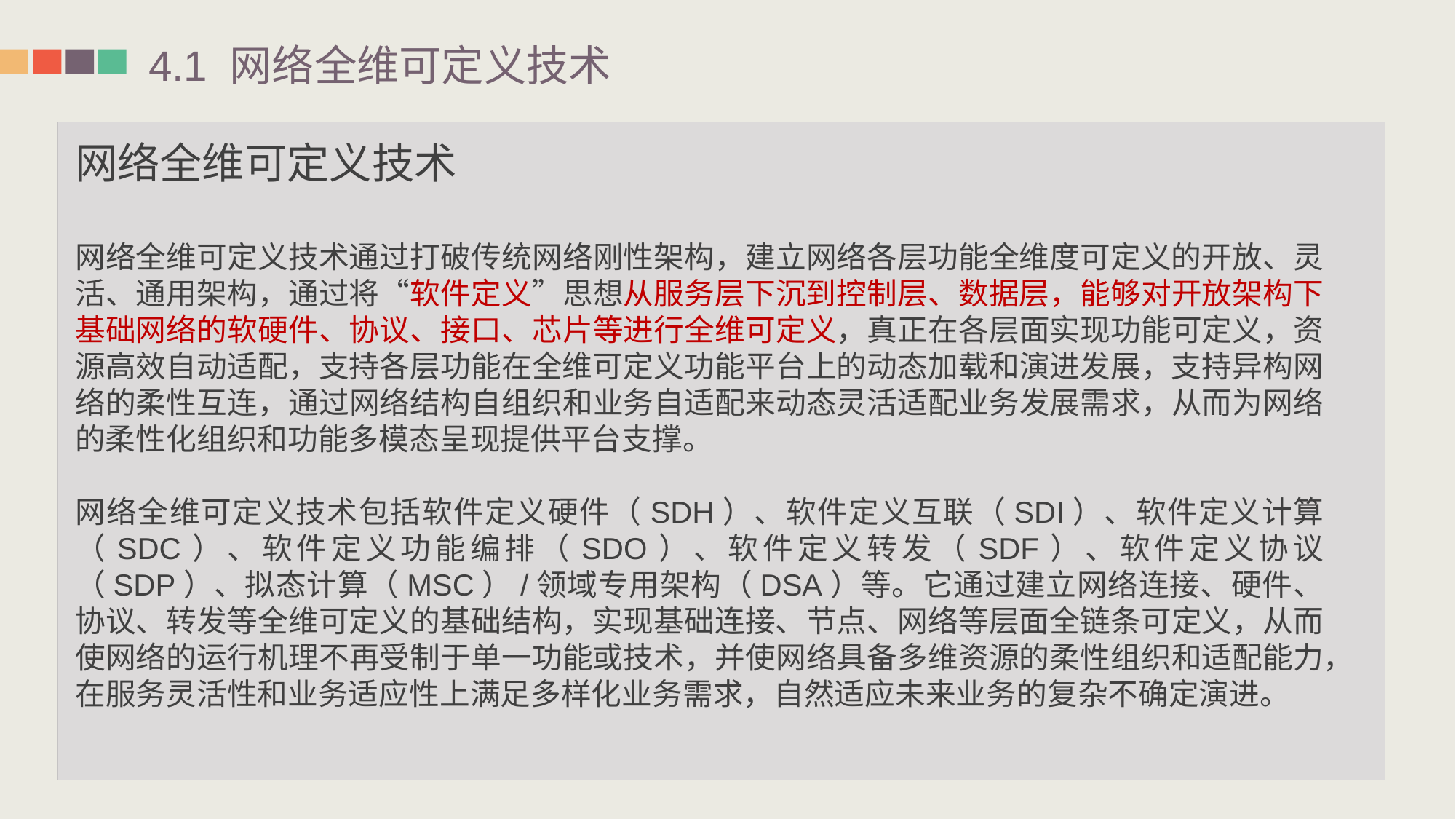

4.1 网络全维可定义技术

网络全维可定义技术

网络全维可定义技术通过打破传统网络刚性架构，建立网络各层功能全维度可定义的开放、灵活、通用架构，通过将“软件定义”思想从服务层下沉到控制层、数据层，能够对开放架构下基础网络的软硬件、协议、接口、芯片等进行全维可定义，真正在各层面实现功能可定义，资源高效自动适配，支持各层功能在全维可定义功能平台上的动态加载和演进发展，支持异构网络的柔性互连，通过网络结构自组织和业务自适配来动态灵活适配业务发展需求，从而为网络的柔性化组织和功能多模态呈现提供平台支撑。

网络全维可定义技术包括软件定义硬件（SDH）、软件定义互联（SDI）、软件定义计算（SDC）、软件定义功能编排（SDO）、软件定义转发（SDF）、软件定义协议（SDP）、拟态计算（MSC）/领域专用架构（DSA）等。它通过建立网络连接、硬件、协议、转发等全维可定义的基础结构，实现基础连接、节点、网络等层面全链条可定义，从而使网络的运行机理不再受制于单一功能或技术，并使网络具备多维资源的柔性组织和适配能力，在服务灵活性和业务适应性上满足多样化业务需求，自然适应未来业务的复杂不确定演进。